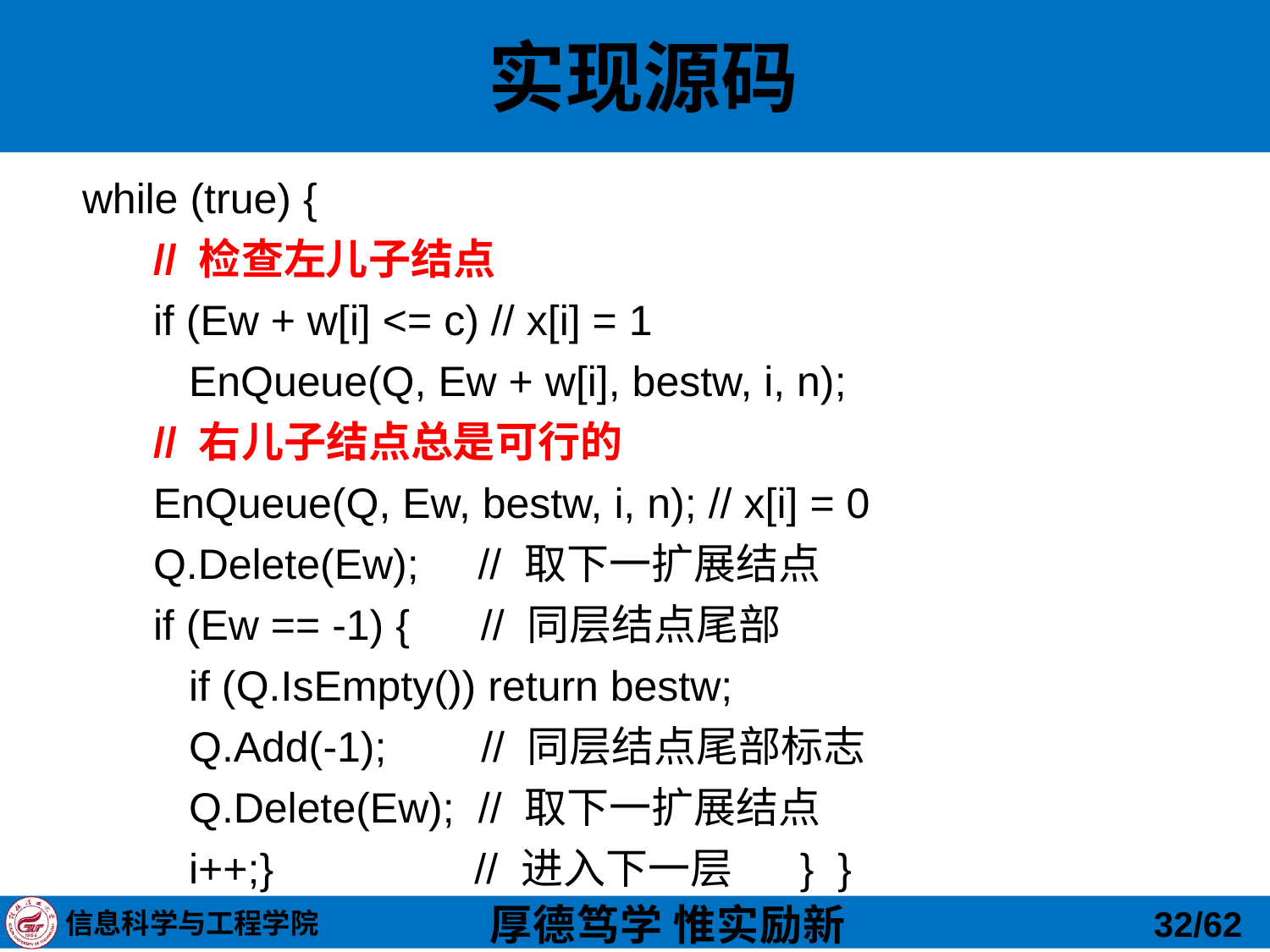

# 实现源码
while (true) {
      // 检查左儿子结点
      if (Ew + w[i] <= c) // x[i] = 1
         EnQueue(Q, Ew + w[i], bestw, i, n);
      // 右儿子结点总是可行的
      EnQueue(Q, Ew, bestw, i, n); // x[i] = 0
      Q.Delete(Ew);     // 取下一扩展结点
      if (Ew == -1) {      // 同层结点尾部
         if (Q.IsEmpty()) return bestw;
         Q.Add(-1);        // 同层结点尾部标志
         Q.Delete(Ew);  // 取下一扩展结点
         i++;}                 // 进入下一层      }  }
32/62